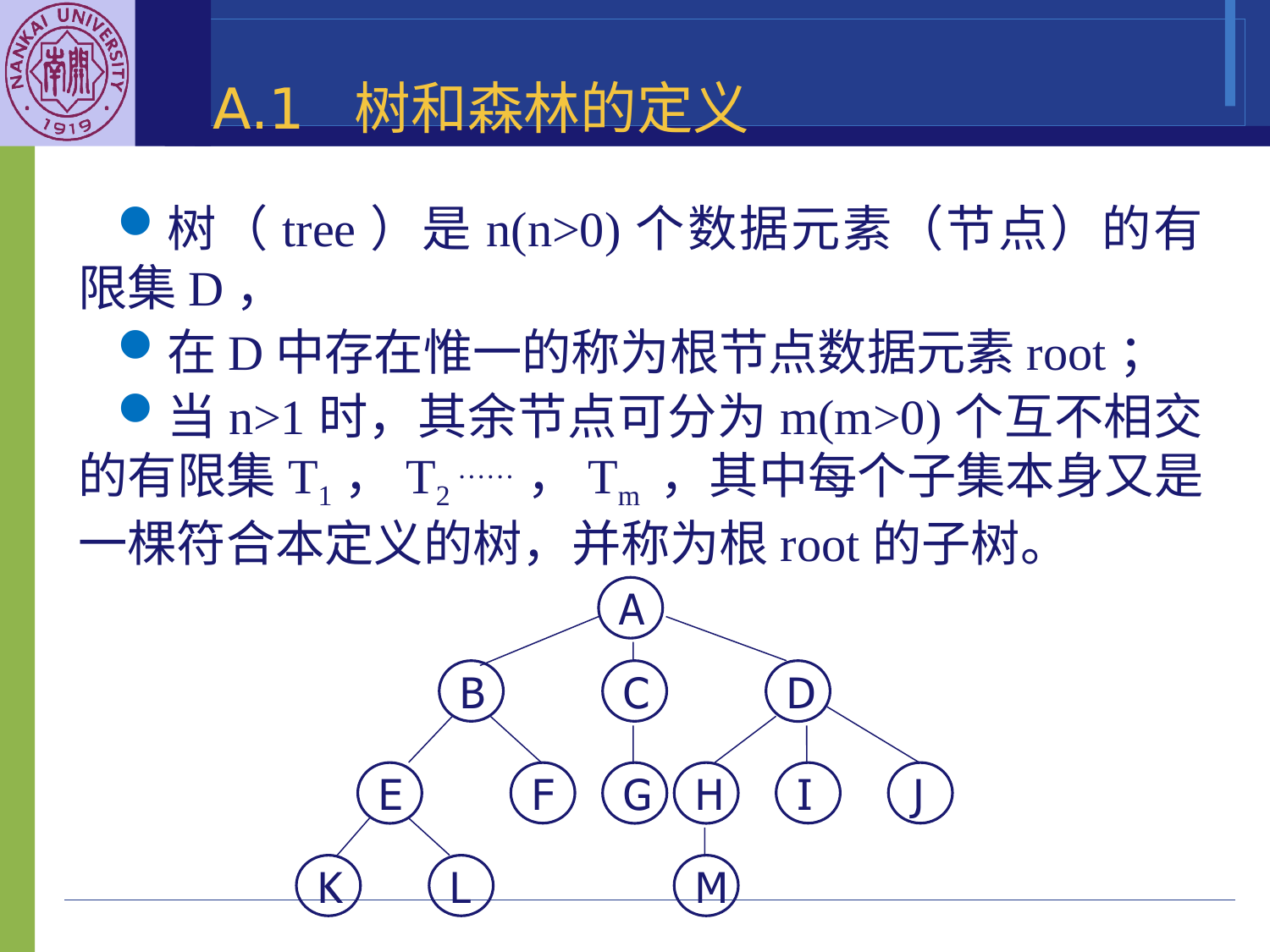

A.1  树和森林的定义
树（tree）是n(n>0)个数据元素（节点）的有限集D，
在D中存在惟一的称为根节点数据元素root；
当n>1时，其余节点可分为m(m>0)个互不相交的有限集T1，T2 ……，Tm ，其中每个子集本身又是一棵符合本定义的树，并称为根root的子树。

A

B

C

D

E

F

G

H

I

J

K

L

M
56